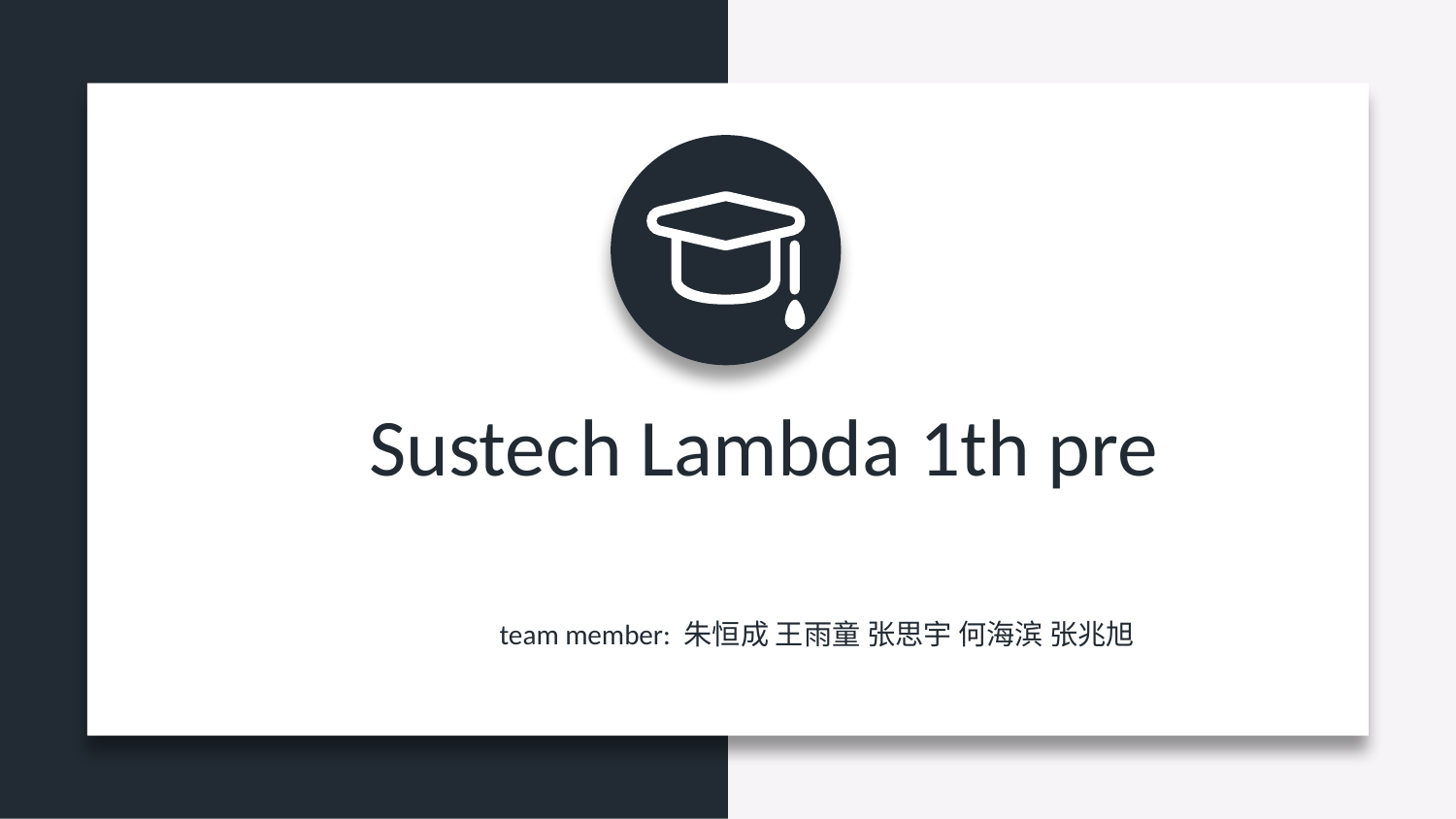

Sustech Lambda 1th pre
team member: 朱恒成 王雨童 张思宇 何海滨 张兆旭